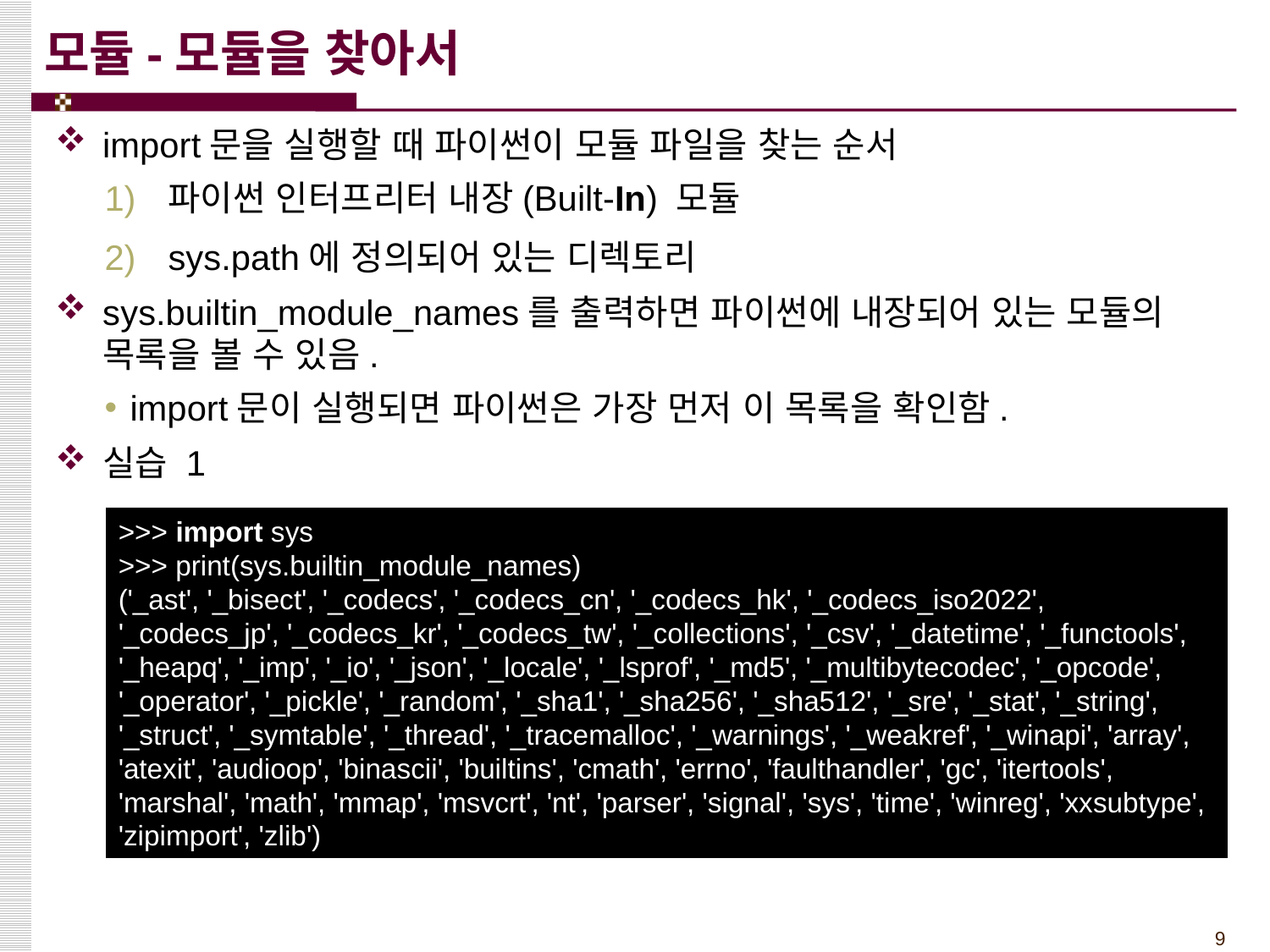

# 모듈-모듈을 찾아서
import문을 실행할 때 파이썬이 모듈 파일을 찾는 순서
파이썬 인터프리터 내장(Built-In) 모듈
sys.path에 정의되어 있는 디렉토리
sys.builtin_module_names를 출력하면 파이썬에 내장되어 있는 모듈의 목록을 볼 수 있음.
import문이 실행되면 파이썬은 가장 먼저 이 목록을 확인함.
실습 1
>>> import sys
>>> print(sys.builtin_module_names)
('_ast', '_bisect', '_codecs', '_codecs_cn', '_codecs_hk', '_codecs_iso2022', '_codecs_jp', '_codecs_kr', '_codecs_tw', '_collections', '_csv', '_datetime', '_functools', '_heapq', '_imp', '_io', '_json', '_locale', '_lsprof', '_md5', '_multibytecodec', '_opcode', '_operator', '_pickle', '_random', '_sha1', '_sha256', '_sha512', '_sre', '_stat', '_string', '_struct', '_symtable', '_thread', '_tracemalloc', '_warnings', '_weakref', '_winapi', 'array', 'atexit', 'audioop', 'binascii', 'builtins', 'cmath', 'errno', 'faulthandler', 'gc', 'itertools', 'marshal', 'math', 'mmap', 'msvcrt', 'nt', 'parser', 'signal', 'sys', 'time', 'winreg', 'xxsubtype', 'zipimport', 'zlib')